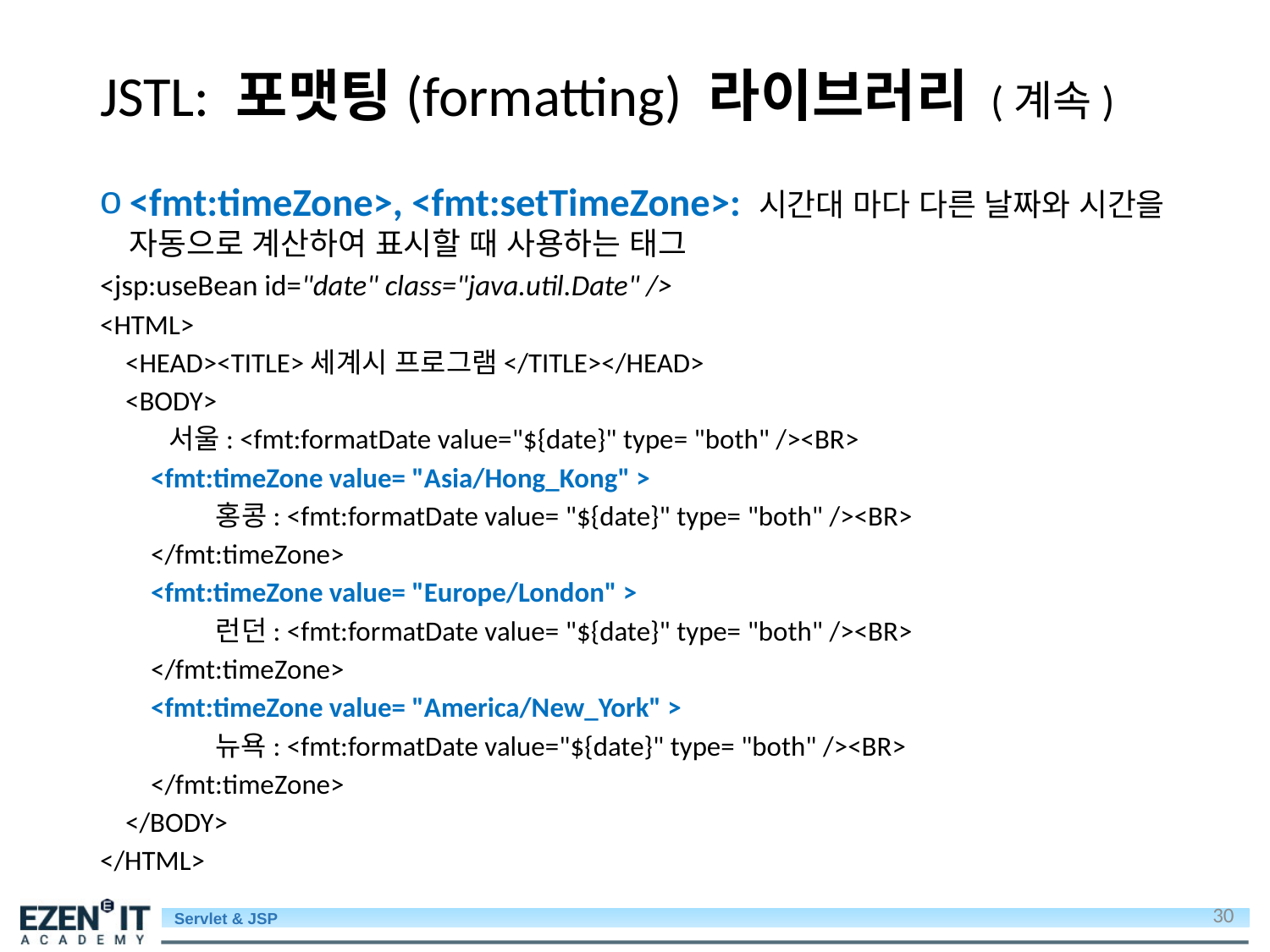

# JSTL: 포맷팅(formatting) 라이브러리 (계속)
<fmt:timeZone>, <fmt:setTimeZone>: 시간대 마다 다른 날짜와 시간을 자동으로 계산하여 표시할 때 사용하는 태그
<jsp:useBean id="date" class="java.util.Date" />
<HTML>
    <HEAD><TITLE>세계시 프로그램</TITLE></HEAD>
    <BODY>
        서울: <fmt:formatDate value="${date}" type= "both" /><BR>
        <fmt:timeZone value= "Asia/Hong_Kong" >
              홍콩: <fmt:formatDate value= "${date}" type= "both" /><BR>
        </fmt:timeZone>
        <fmt:timeZone value= "Europe/London" >
              런던: <fmt:formatDate value= "${date}" type= "both" /><BR>
        </fmt:timeZone>
        <fmt:timeZone value= "America/New_York" >
              뉴욕: <fmt:formatDate value="${date}" type= "both" /><BR>
        </fmt:timeZone>
    </BODY>
</HTML>
30